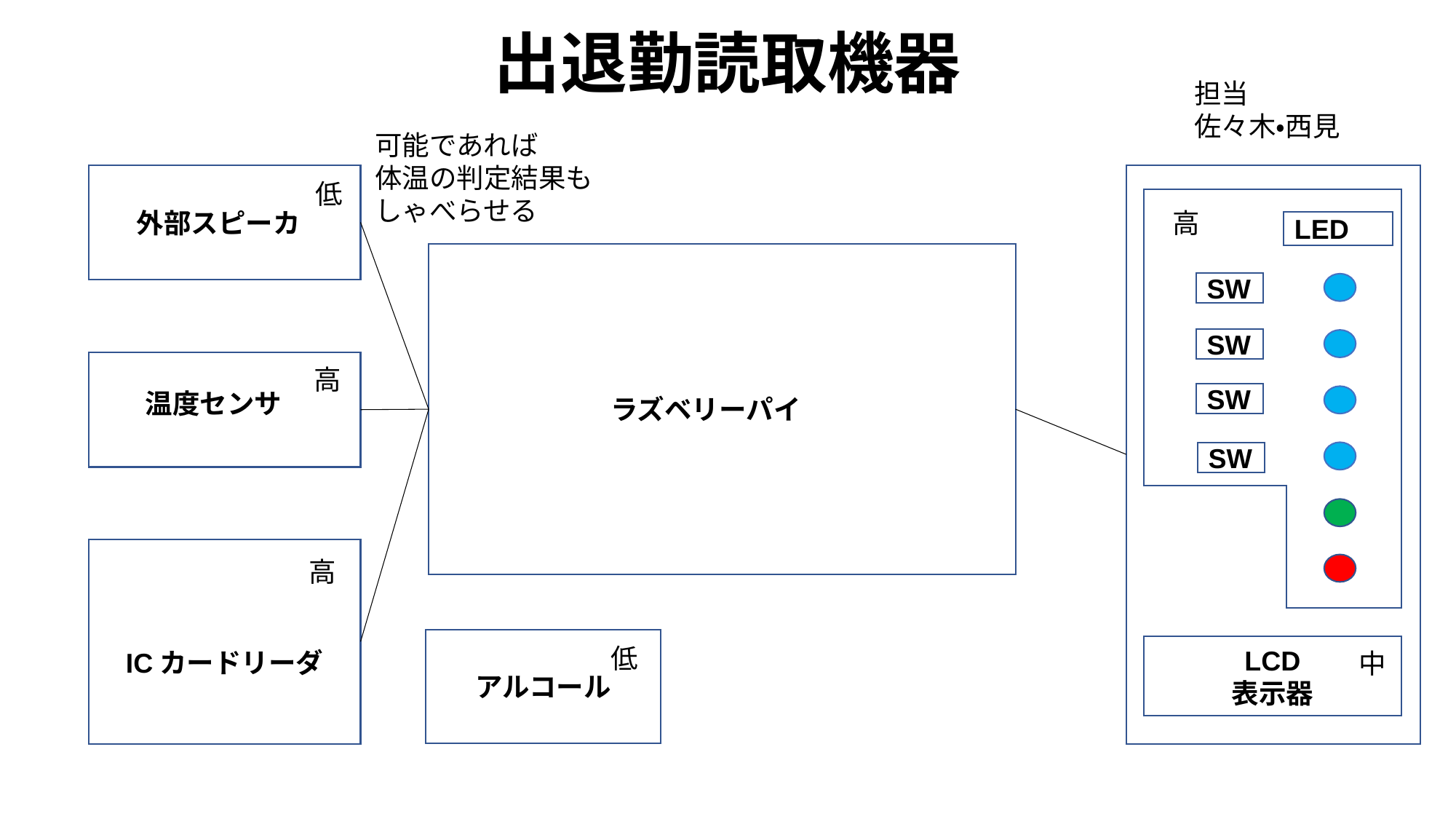

# 出退勤読取機器
担当
佐々木・西見
可能であれば
体温の判定結果も
しゃべらせる

低

外部スピーカ
高
LED

SW

SW

高
温度センサ
SW

ラズベリーパイ

SW

高

アルコール
低
LCD
表示器
ICカードリーダ
中